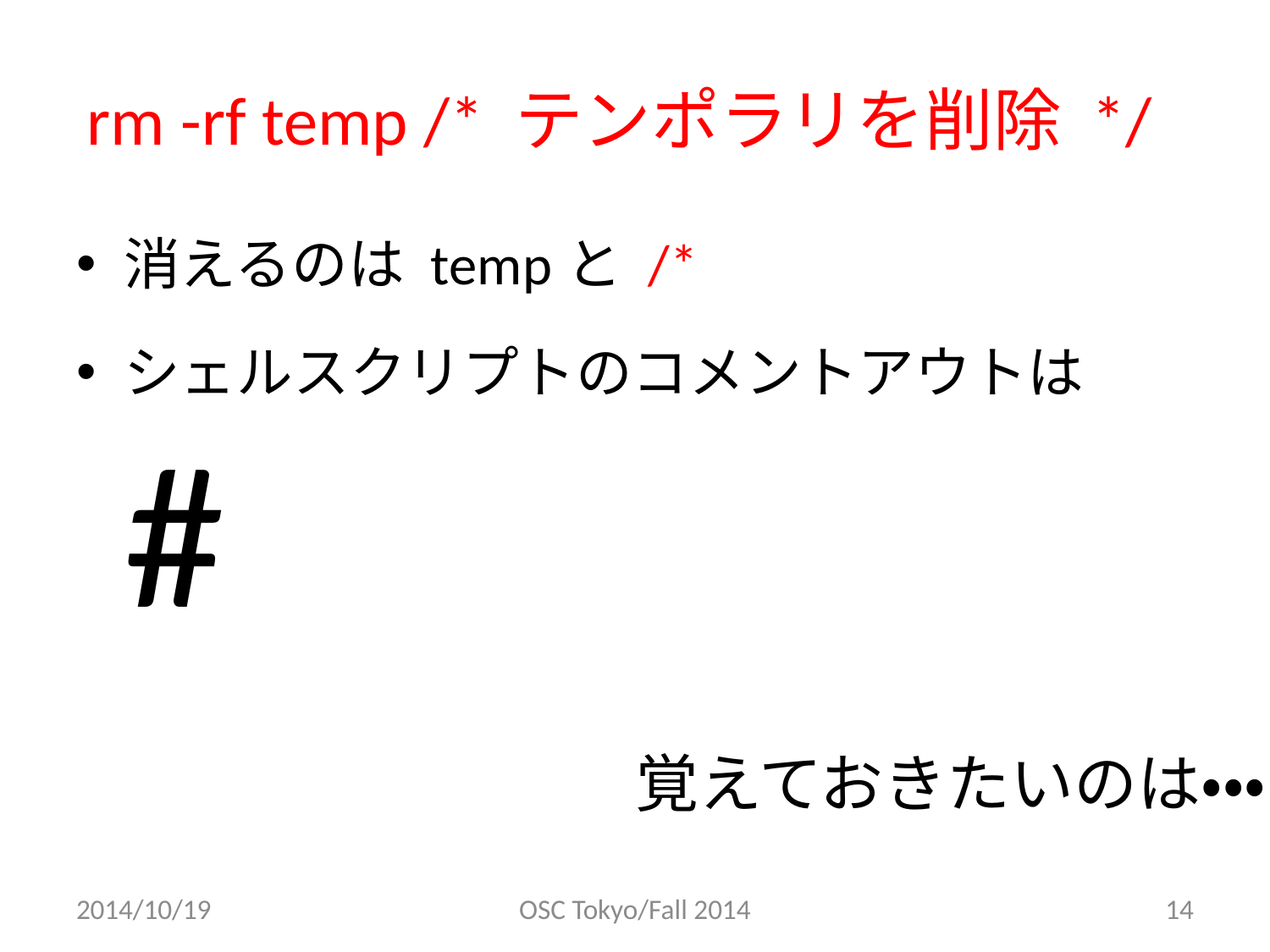

# rm -rf temp /* テンポラリを削除 */
消えるのは tempと /*
シェルスクリプトのコメントアウトは#
覚えておきたいのは・・・
2014/10/19
OSC Tokyo/Fall 2014
14